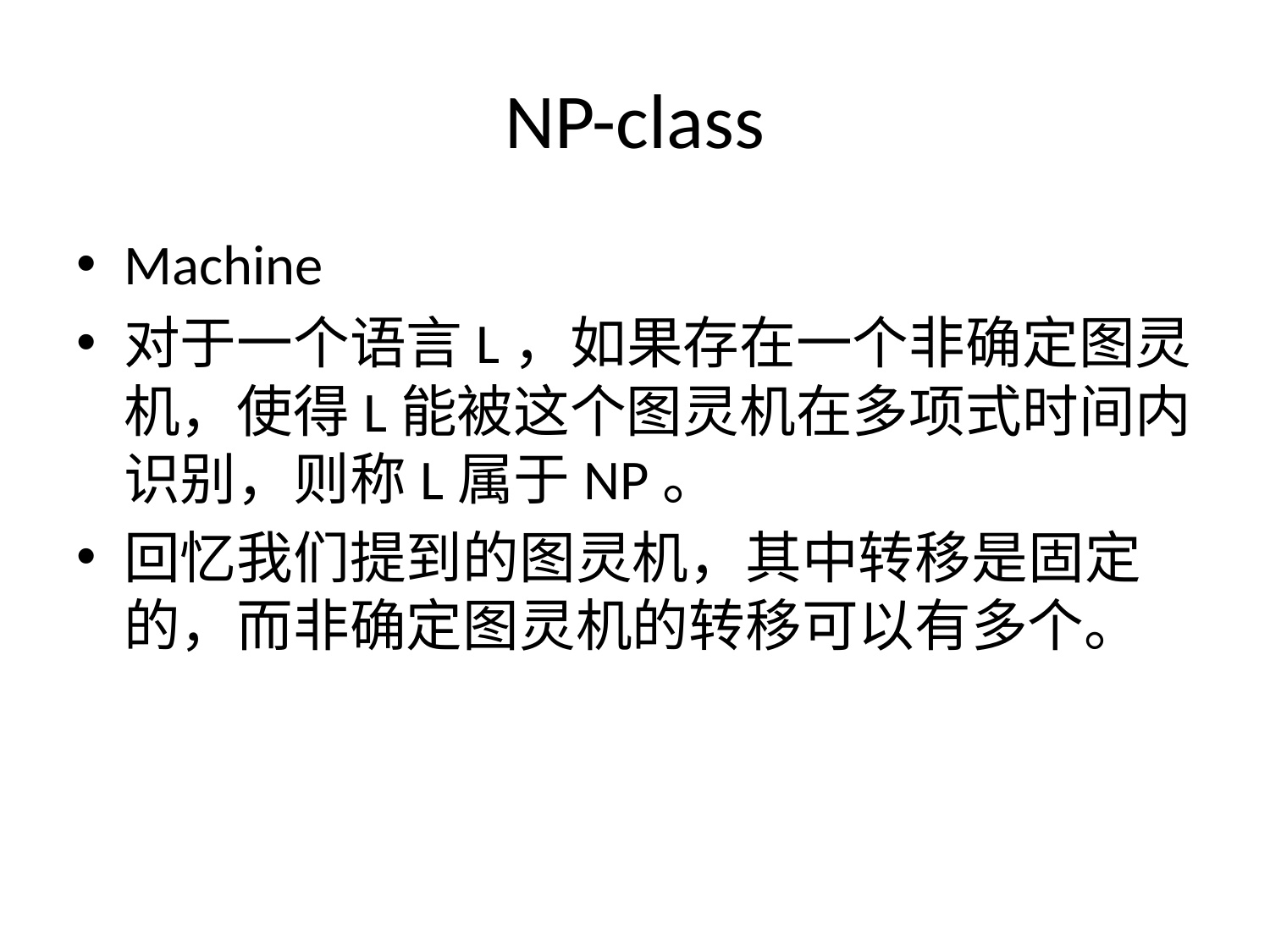

# NP-class
Machine
对于一个语言L，如果存在一个非确定图灵机，使得L能被这个图灵机在多项式时间内识别，则称L属于NP。
回忆我们提到的图灵机，其中转移是固定的，而非确定图灵机的转移可以有多个。